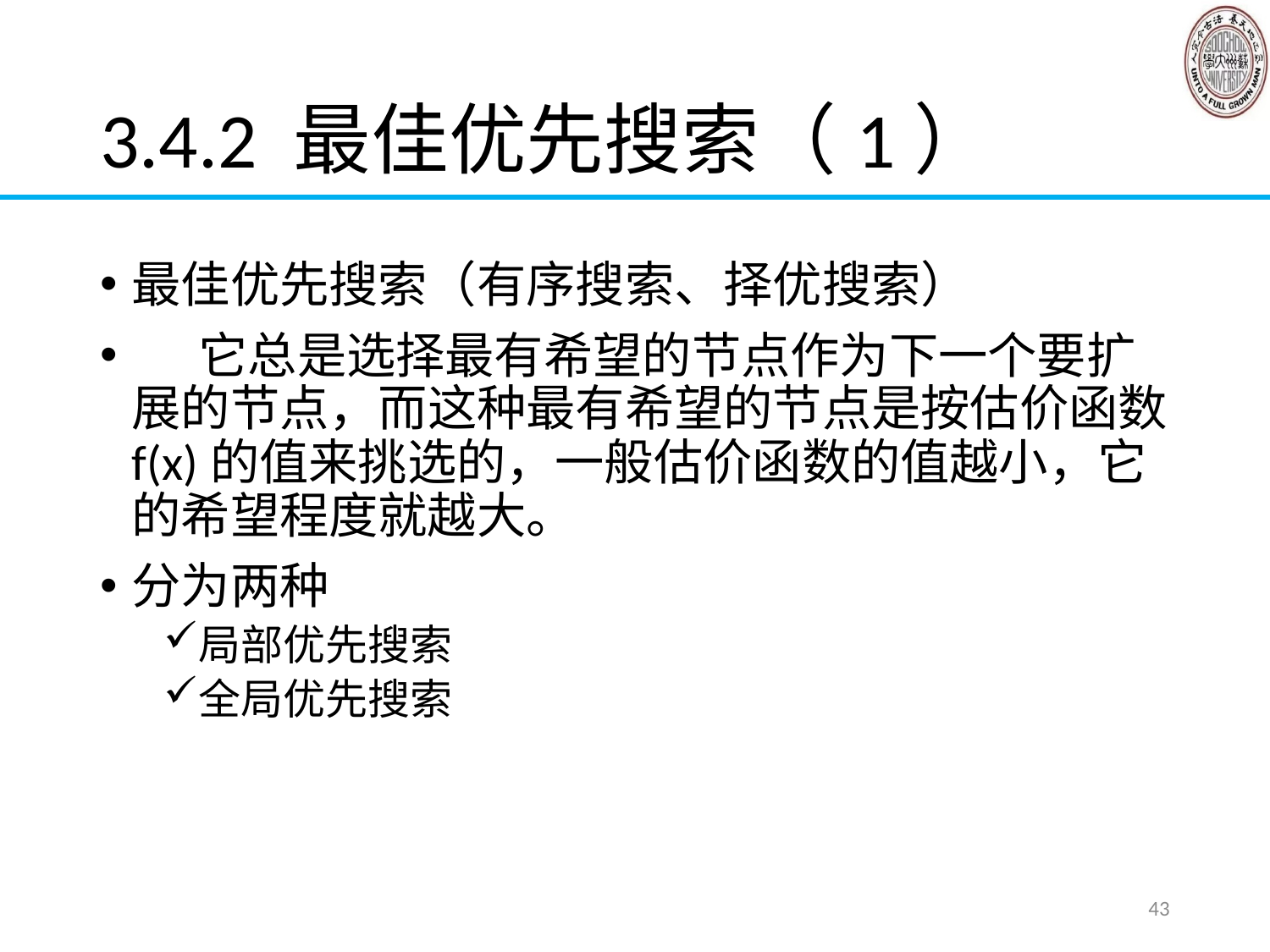

# 3.4.2 最佳优先搜索（1）
最佳优先搜索（有序搜索、择优搜索）
     它总是选择最有希望的节点作为下一个要扩展的节点，而这种最有希望的节点是按估价函数f(x)的值来挑选的，一般估价函数的值越小，它的希望程度就越大。
分为两种
局部优先搜索
全局优先搜索

43